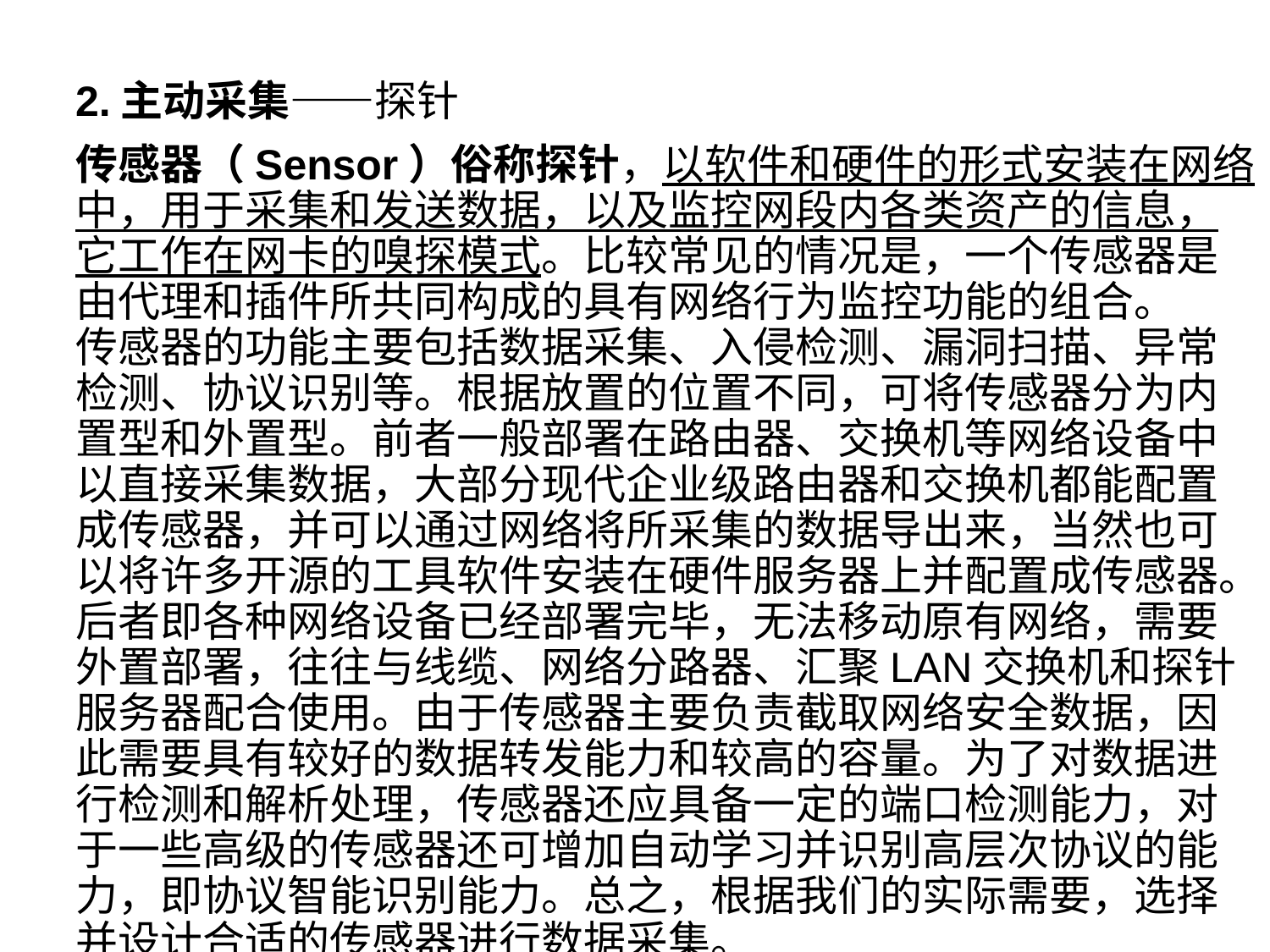

2.主动采集——探针
传感器（Sensor）俗称探针，以软件和硬件的形式安装在网络中，用于采集和发送数据，以及监控网段内各类资产的信息，它工作在网卡的嗅探模式。比较常见的情况是，一个传感器是由代理和插件所共同构成的具有网络行为监控功能的组合。
传感器的功能主要包括数据采集、入侵检测、漏洞扫描、异常检测、协议识别等。根据放置的位置不同，可将传感器分为内置型和外置型。前者一般部署在路由器、交换机等网络设备中以直接采集数据，大部分现代企业级路由器和交换机都能配置成传感器，并可以通过网络将所采集的数据导出来，当然也可以将许多开源的工具软件安装在硬件服务器上并配置成传感器。后者即各种网络设备已经部署完毕，无法移动原有网络，需要外置部署，往往与线缆、网络分路器、汇聚LAN交换机和探针服务器配合使用。由于传感器主要负责截取网络安全数据，因此需要具有较好的数据转发能力和较高的容量。为了对数据进行检测和解析处理，传感器还应具备一定的端口检测能力，对于一些高级的传感器还可增加自动学习并识别高层次协议的能力，即协议智能识别能力。总之，根据我们的实际需要，选择并设计合适的传感器进行数据采集。